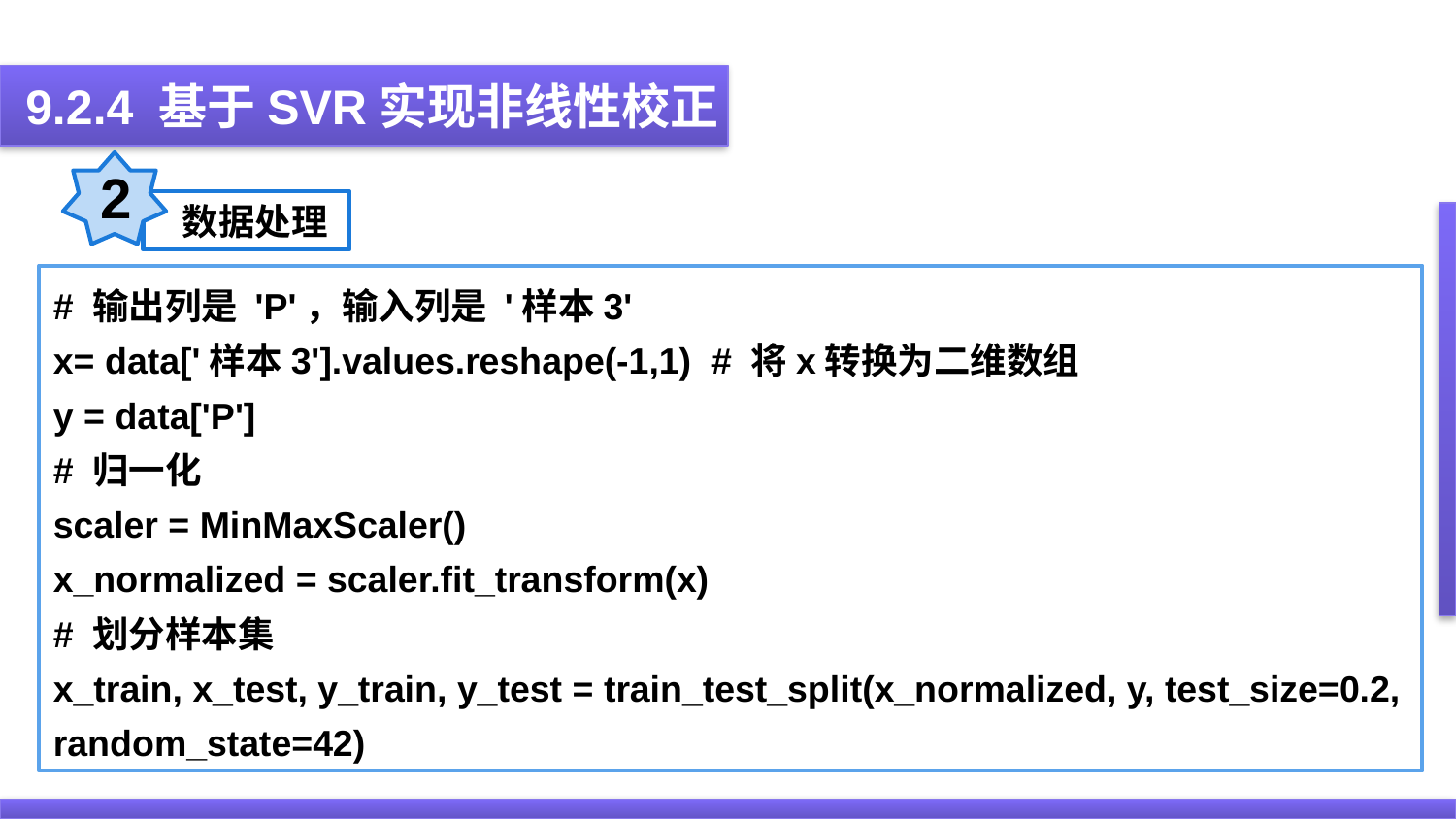

9.2.4 基于SVR实现非线性校正
2
 数据处理
# 输出列是 'P'，输入列是 '样本3'
x= data['样本3'].values.reshape(-1,1)  # 将x转换为二维数组
y = data['P']
# 归一化
scaler = MinMaxScaler()
x_normalized = scaler.fit_transform(x)
# 划分样本集
x_train, x_test, y_train, y_test = train_test_split(x_normalized, y, test_size=0.2, random_state=42)